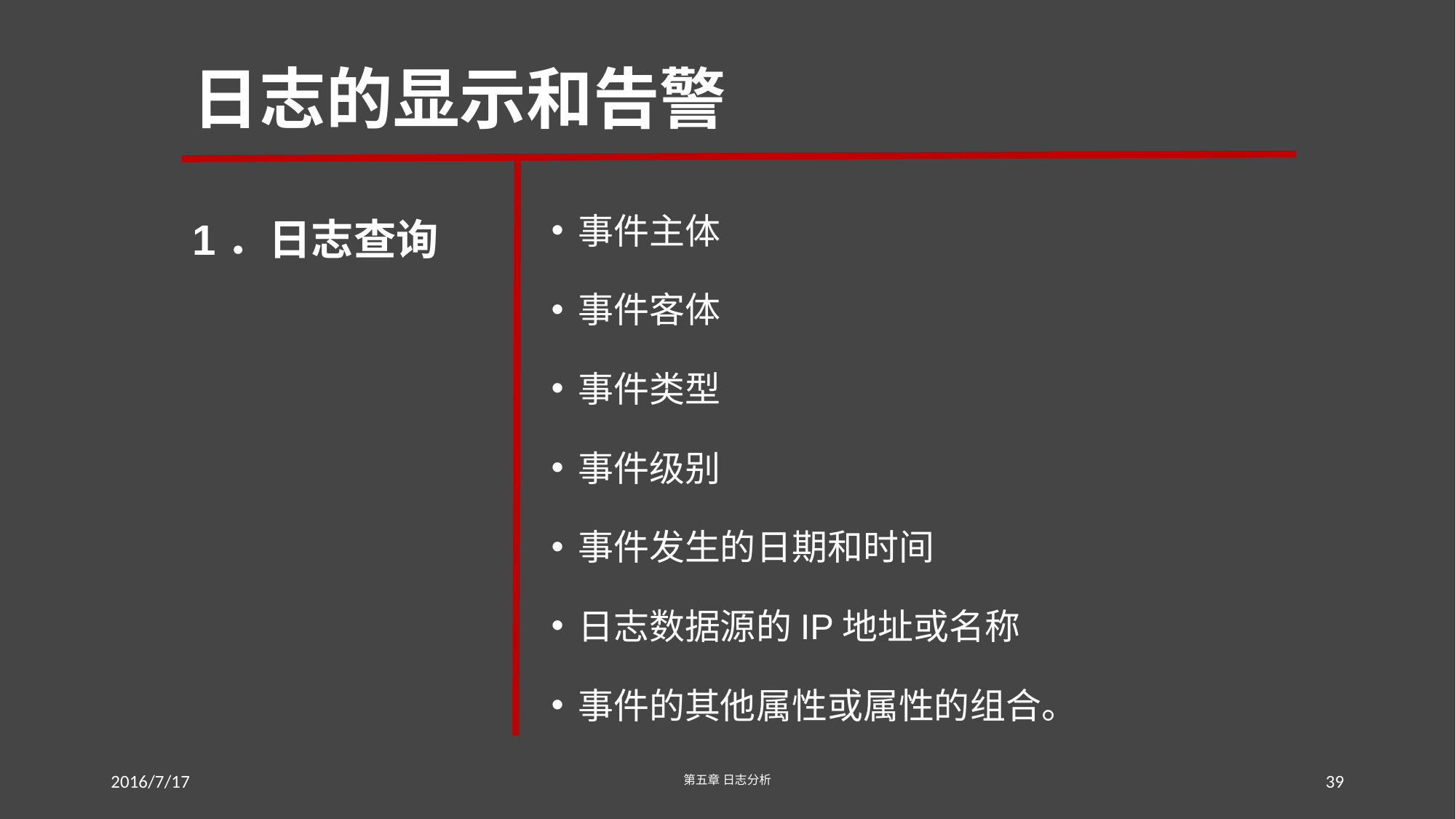

# 日志的显示和告警
1．日志查询
事件主体
事件客体
事件类型
事件级别
事件发生的日期和时间
日志数据源的IP地址或名称
事件的其他属性或属性的组合。
2016/7/17
第五章 日志分析
39